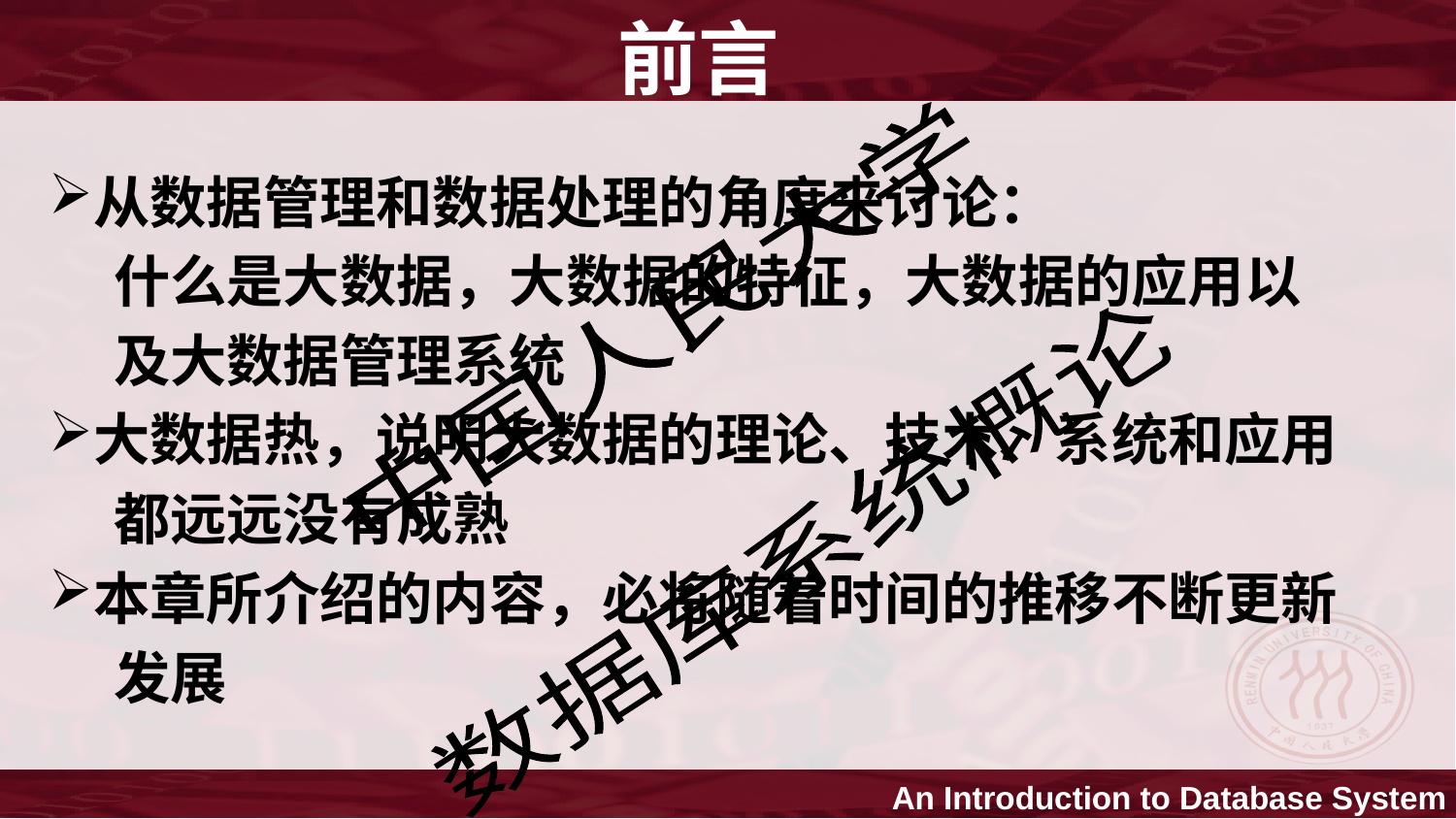

# 前言
从数据管理和数据处理的角度来讨论：
    什么是大数据，大数据的特征，大数据的应用以
    及大数据管理系统
大数据热，说明大数据的理论、技术、系统和应用
    都远远没有成熟
本章所介绍的内容，必将随着时间的推移不断更新
    发展